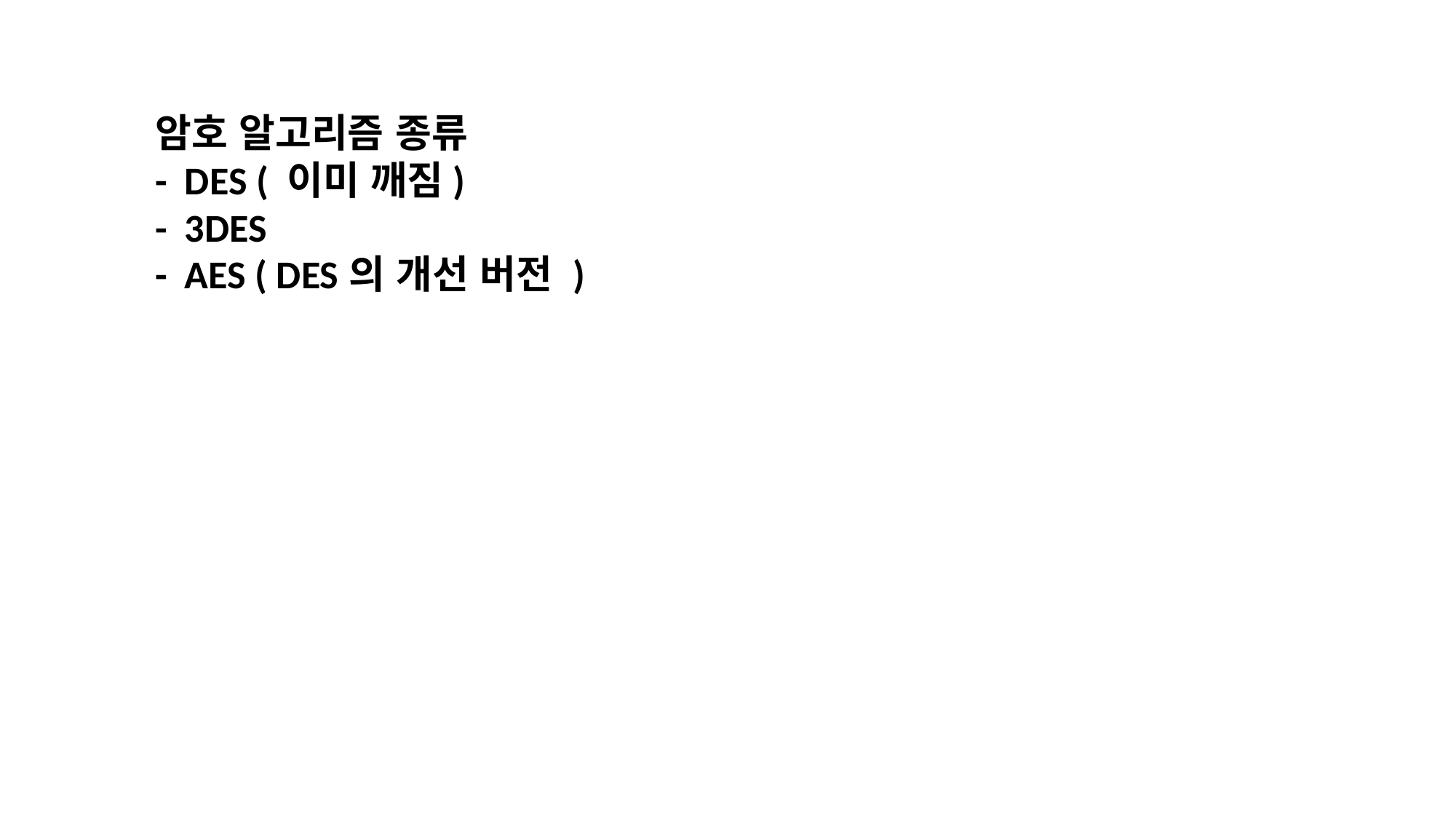

암호 알고리즘 종류
-  DES ( 이미 깨짐)
-  3DES
-  AES ( DES의 개선 버전 )